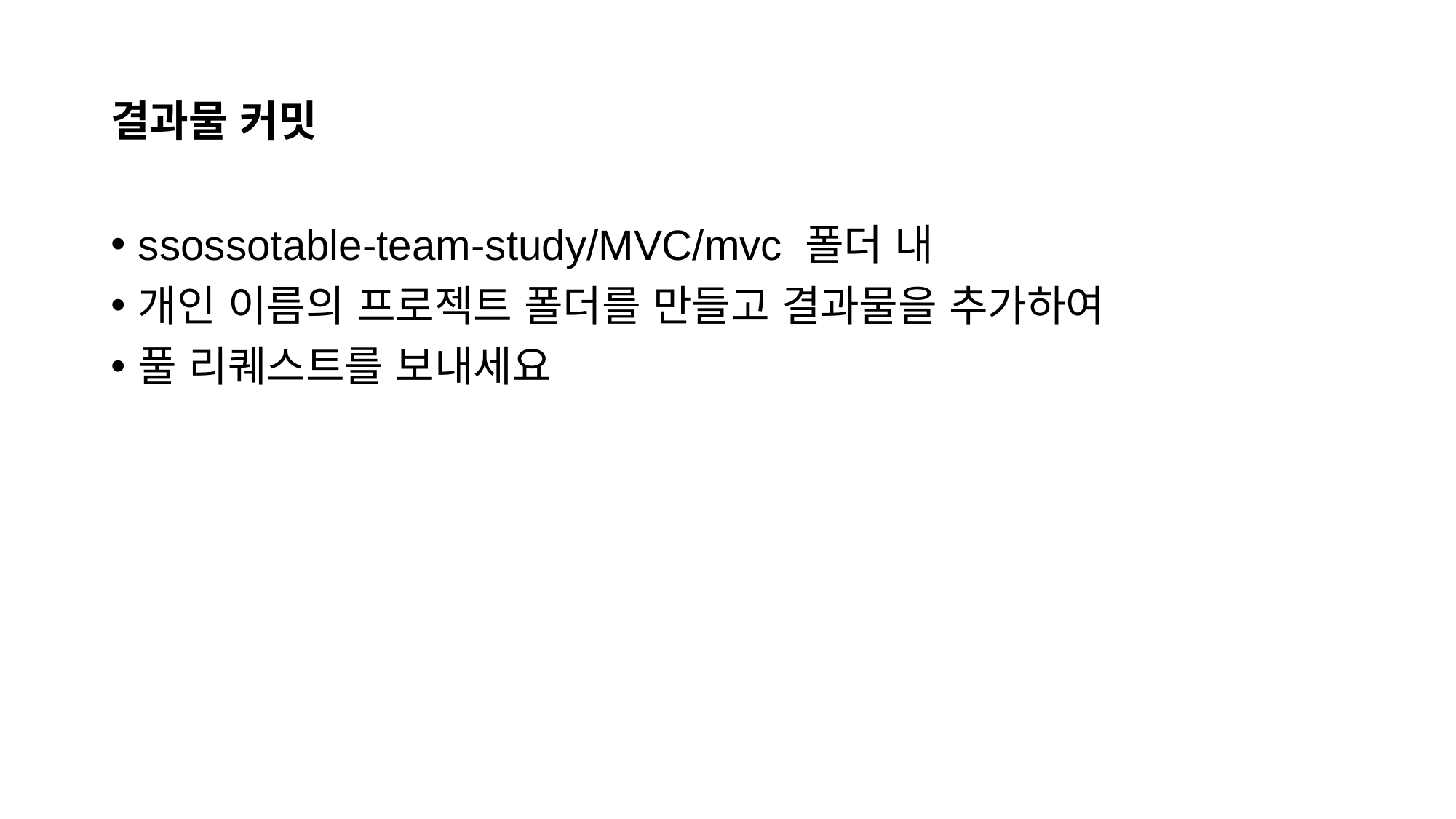

# 결과물 커밋
ssossotable-team-study/MVC/mvc 폴더 내
개인 이름의 프로젝트 폴더를 만들고 결과물을 추가하여
풀 리퀘스트를 보내세요